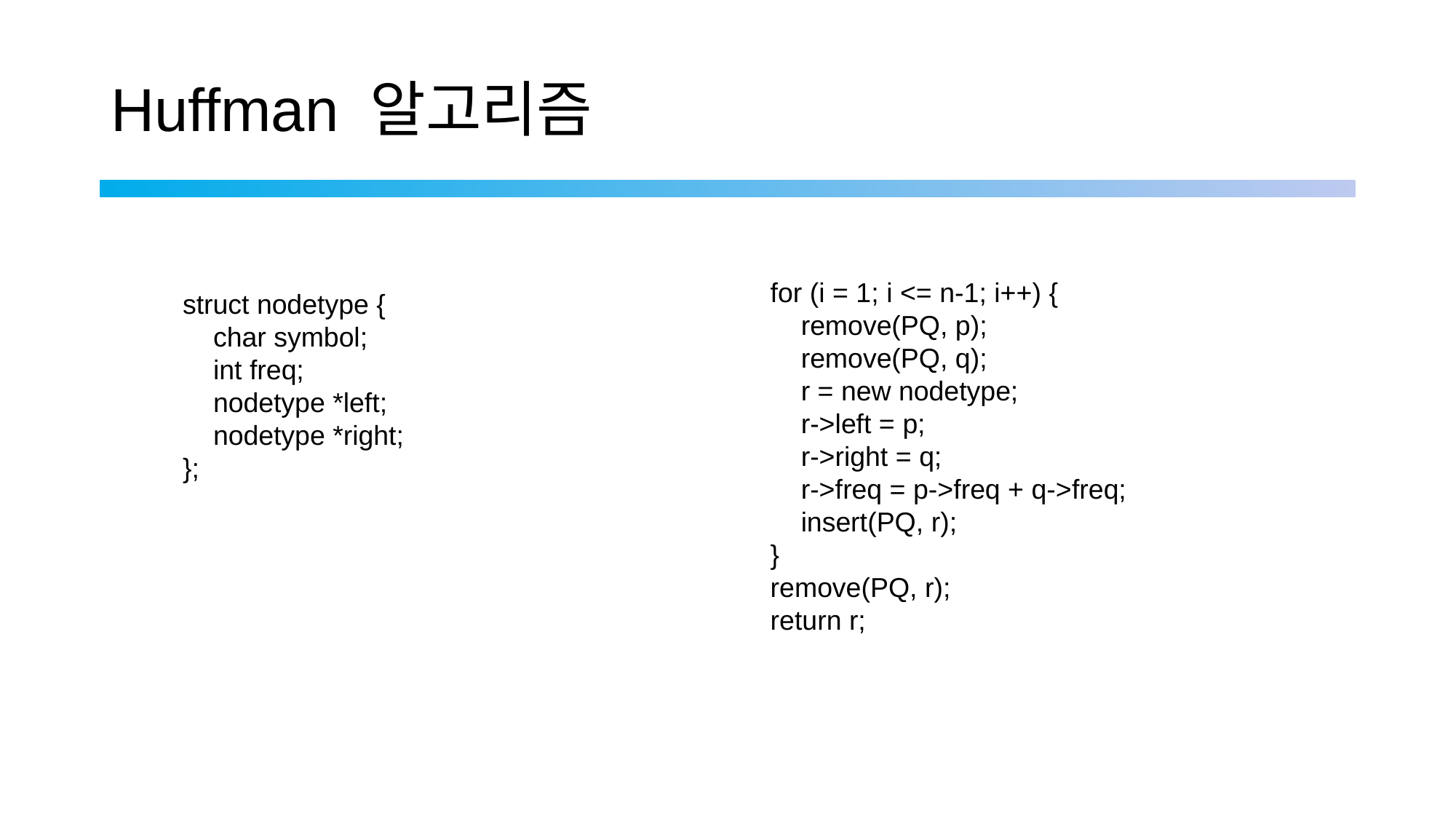

# Huffman 알고리즘
for (i = 1; i <= n-1; i++) {
    remove(PQ, p);
    remove(PQ, q);
    r = new nodetype;
    r->left = p;
    r->right = q;
    r->freq = p->freq + q->freq;
    insert(PQ, r);
}
remove(PQ, r);
return r;
struct nodetype {
    char symbol;
    int freq;
    nodetype *left;
    nodetype *right;
};